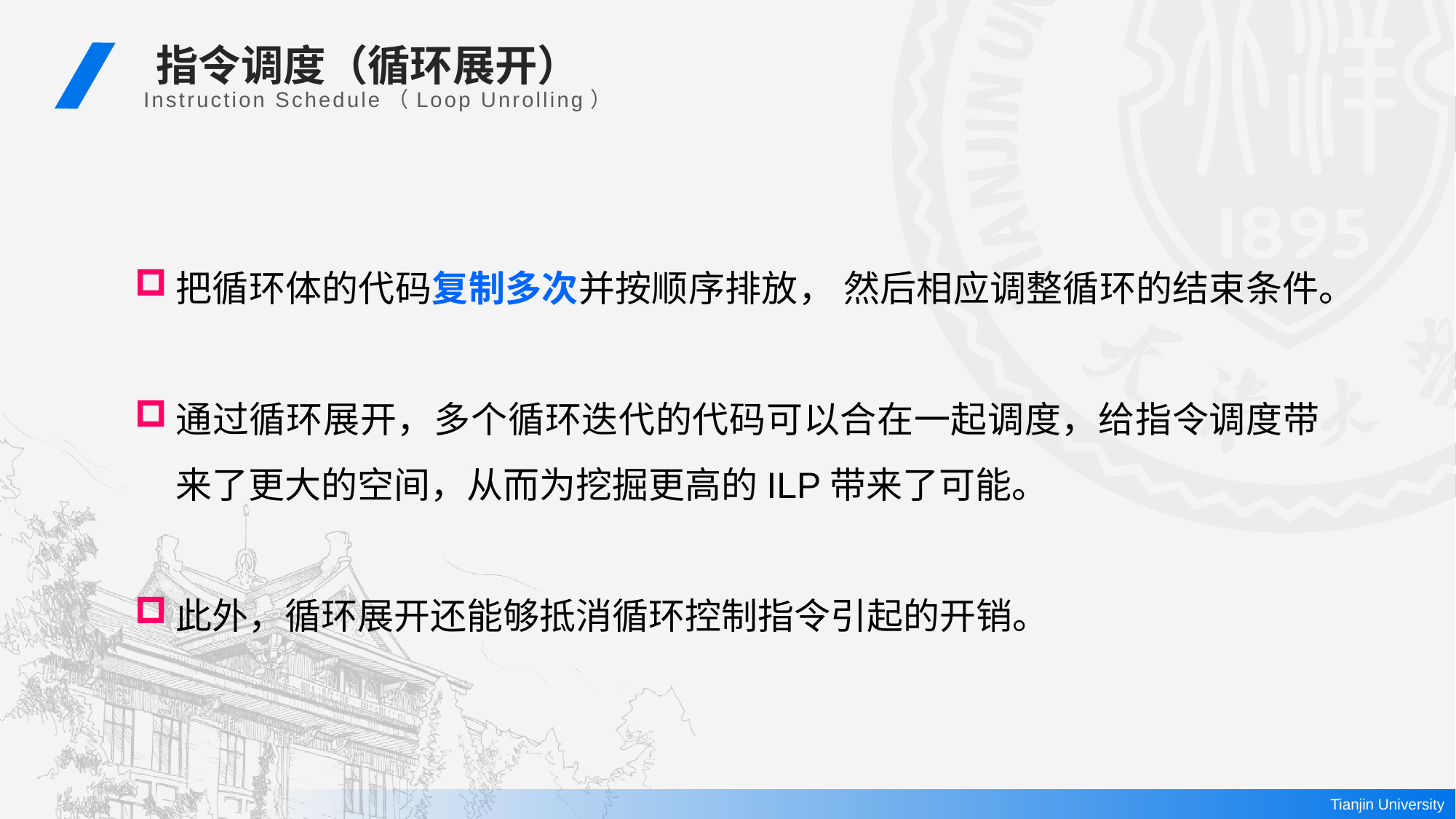

指令调度（循环展开）
   Instruction Schedule（Loop Unrolling）
把循环体的代码复制多次并按顺序排放， 然后相应调整循环的结束条件。

通过循环展开，多个循环迭代的代码可以合在一起调度，给指令调度带来了更大的空间，从而为挖掘更高的ILP带来了可能。

此外，循环展开还能够抵消循环控制指令引起的开销。